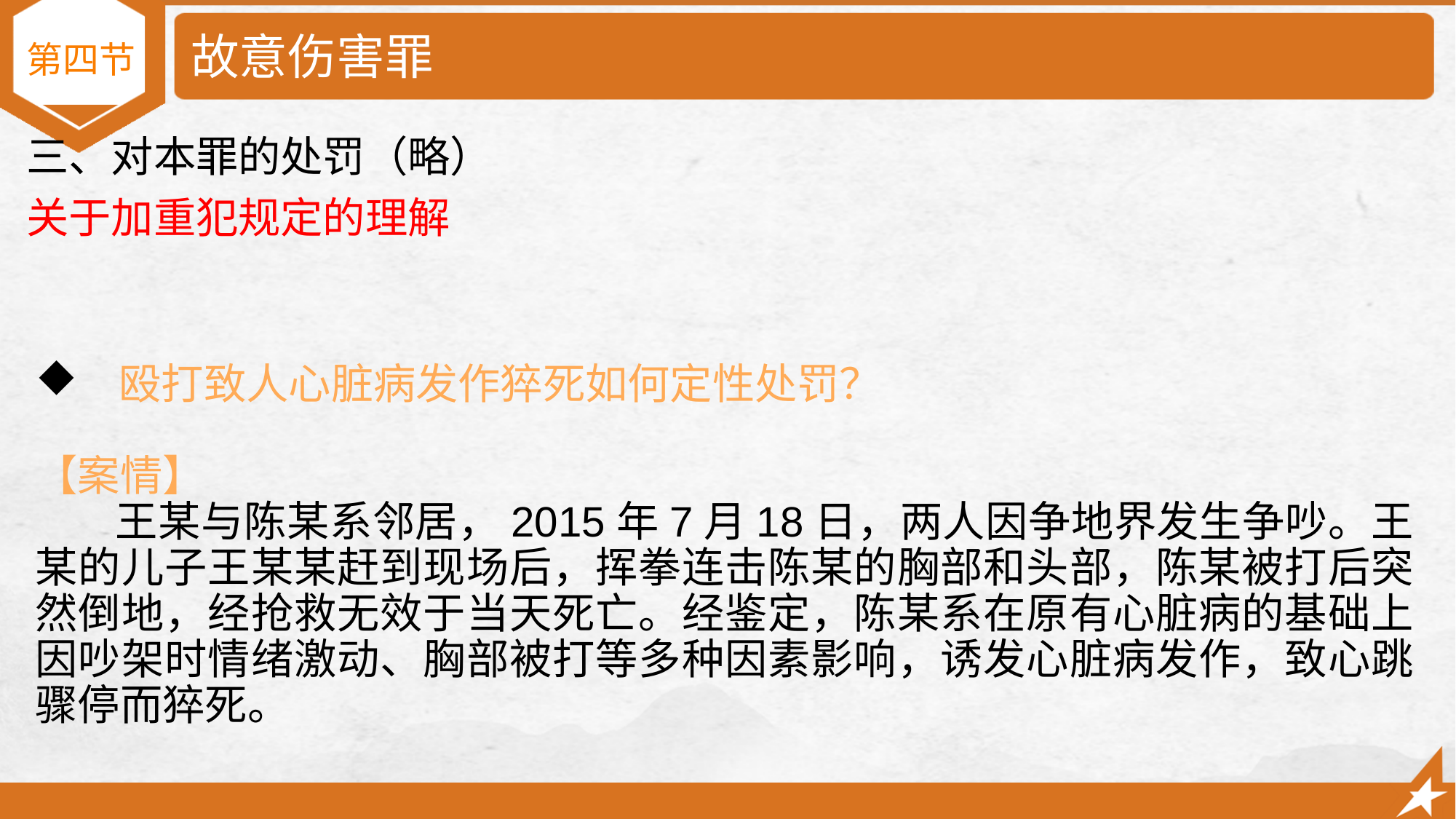

# 故意伤害罪
第四节
三、对本罪的处罚（略）
关于加重犯规定的理解

  殴打致人心脏病发作猝死如何定性处罚？
【案情】
       王某与陈某系邻居，2015年7月18日，两人因争地界发生争吵。王某的儿子王某某赶到现场后，挥拳连击陈某的胸部和头部，陈某被打后突然倒地，经抢救无效于当天死亡。经鉴定，陈某系在原有心脏病的基础上因吵架时情绪激动、胸部被打等多种因素影响，诱发心脏病发作，致心跳骤停而猝死。